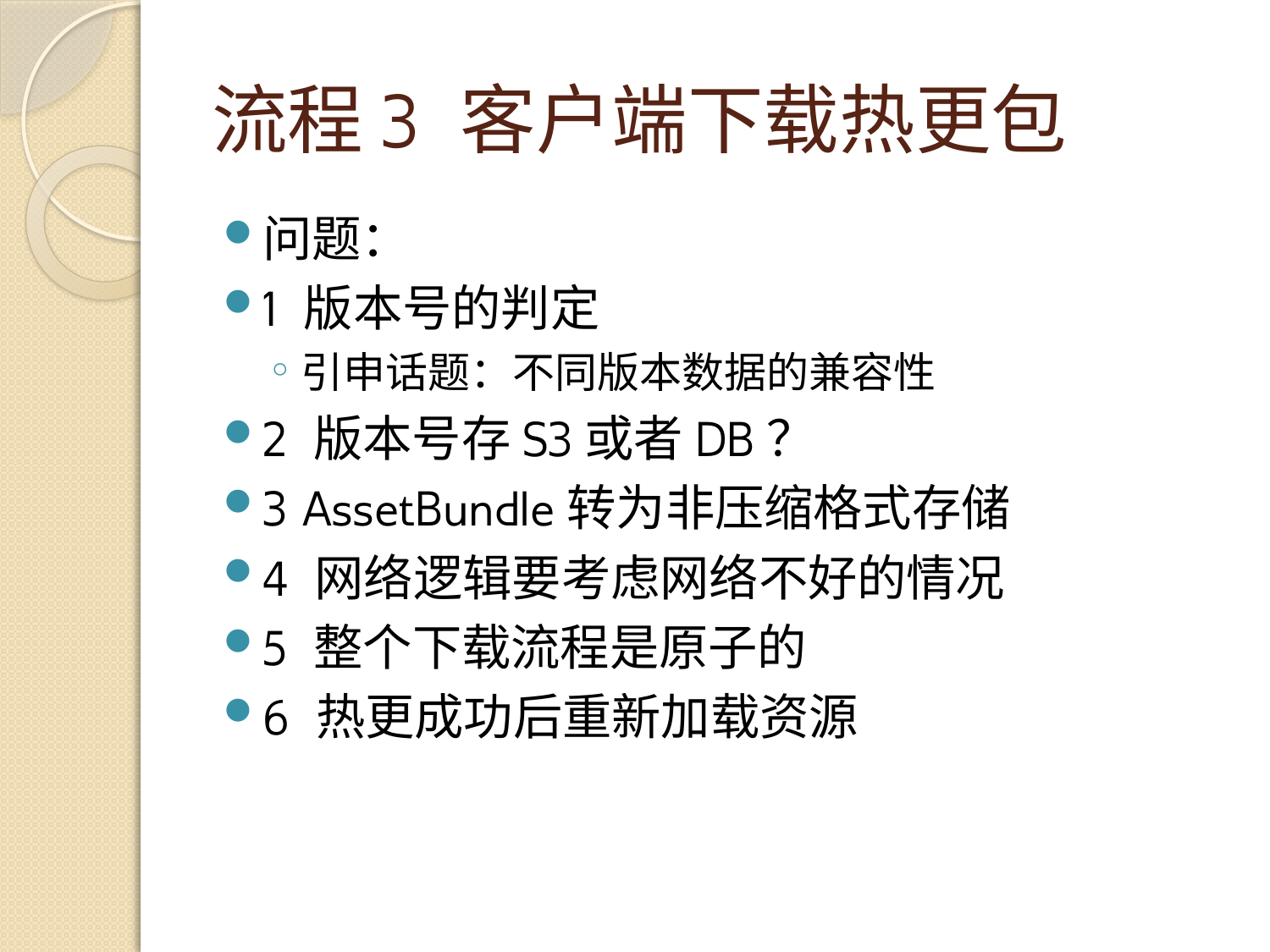

# 流程3 客户端下载热更包
问题：
1 版本号的判定
引申话题：不同版本数据的兼容性
2 版本号存S3或者DB？
3 AssetBundle转为非压缩格式存储
4 网络逻辑要考虑网络不好的情况
5 整个下载流程是原子的
6 热更成功后重新加载资源